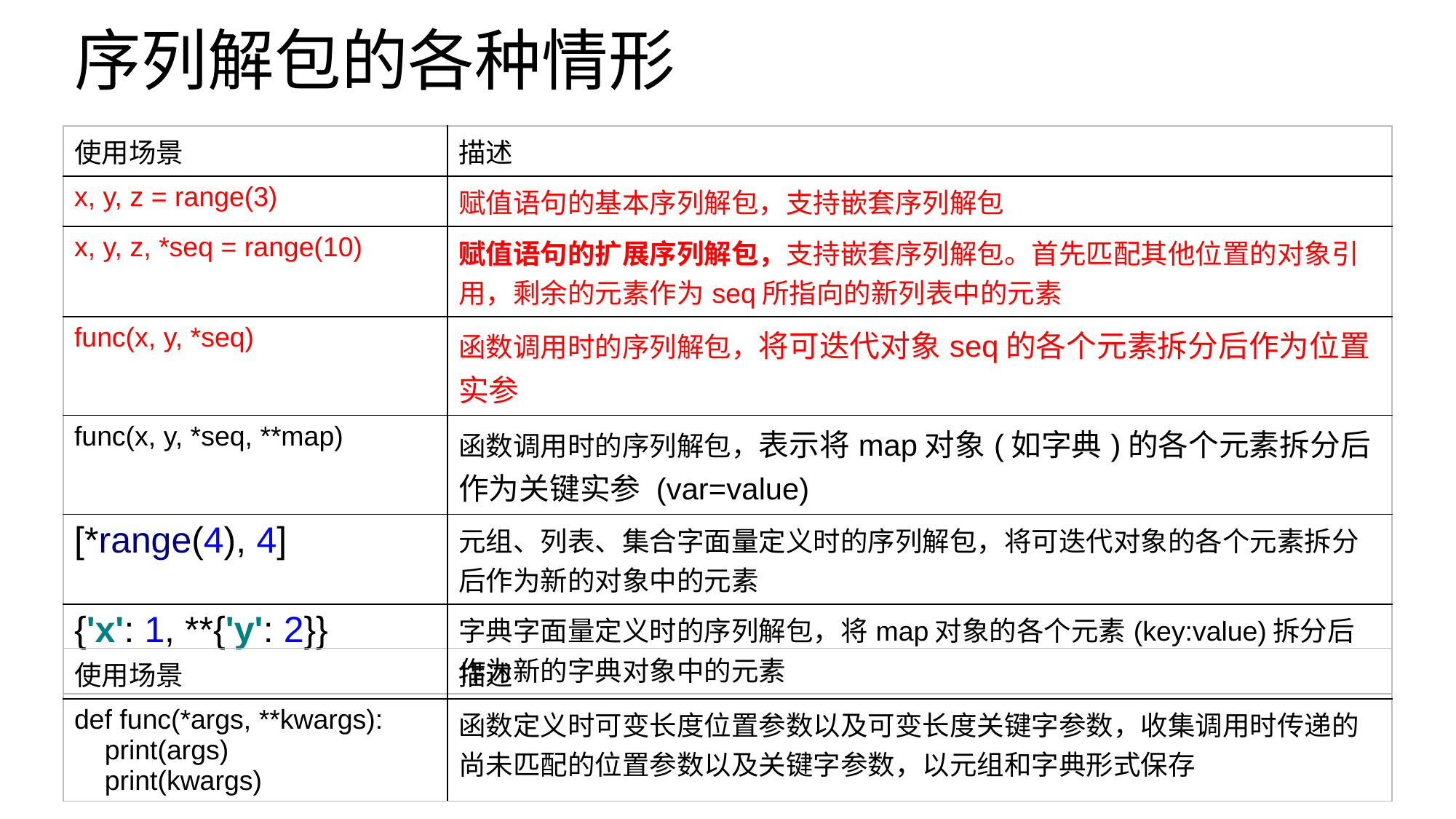

# 序列解包的各种情形
| 使用场景 | 描述 |
| --- | --- |
| x, y, z = range(3) | 赋值语句的基本序列解包，支持嵌套序列解包 |
| x, y, z, \*seq = range(10) | 赋值语句的扩展序列解包，支持嵌套序列解包。首先匹配其他位置的对象引用，剩余的元素作为seq所指向的新列表中的元素 |
| func(x, y, \*seq) | 函数调用时的序列解包，将可迭代对象seq的各个元素拆分后作为位置实参 |
| func(x, y, \*seq, \*\*map) | 函数调用时的序列解包，表示将map对象(如字典)的各个元素拆分后作为关键实参 (var=value) |
| [\*range(4), 4] | 元组、列表、集合字面量定义时的序列解包，将可迭代对象的各个元素拆分后作为新的对象中的元素 |
| {'x': 1, \*\*{'y': 2}} | 字典字面量定义时的序列解包，将map对象的各个元素(key:value)拆分后作为新的字典对象中的元素 |
| 使用场景 | 描述 |
| --- | --- |
| def func(\*args, \*\*kwargs): print(args) print(kwargs) | 函数定义时可变长度位置参数以及可变长度关键字参数，收集调用时传递的尚未匹配的位置参数以及关键字参数，以元组和字典形式保存 |